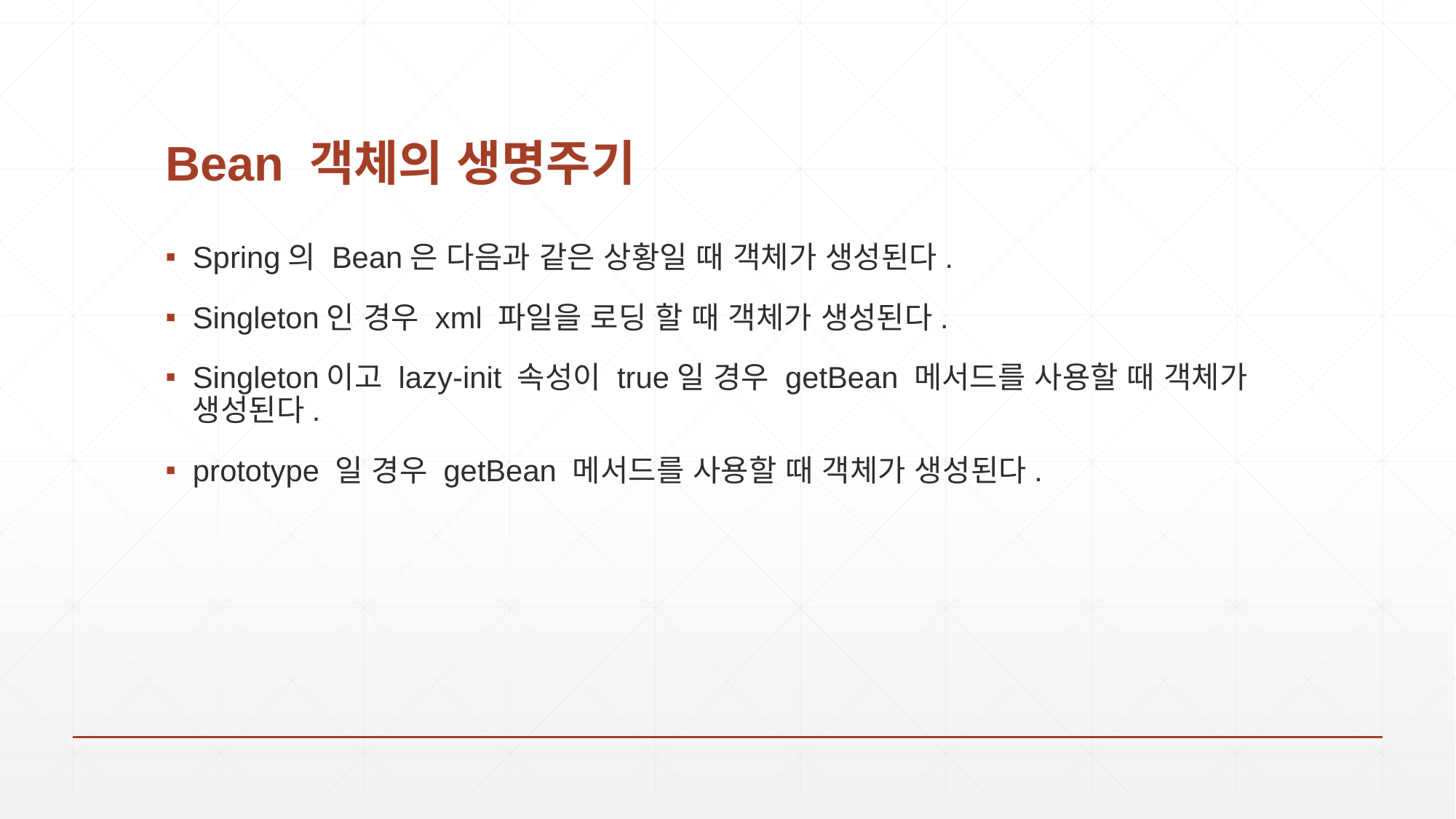

# Bean 객체의 생명주기
Spring의 Bean은 다음과 같은 상황일 때 객체가 생성된다.
Singleton인 경우 xml 파일을 로딩 할 때 객체가 생성된다.
Singleton이고 lazy-init 속성이 true일 경우 getBean 메서드를 사용할 때 객체가 생성된다.
prototype 일 경우 getBean 메서드를 사용할 때 객체가 생성된다.